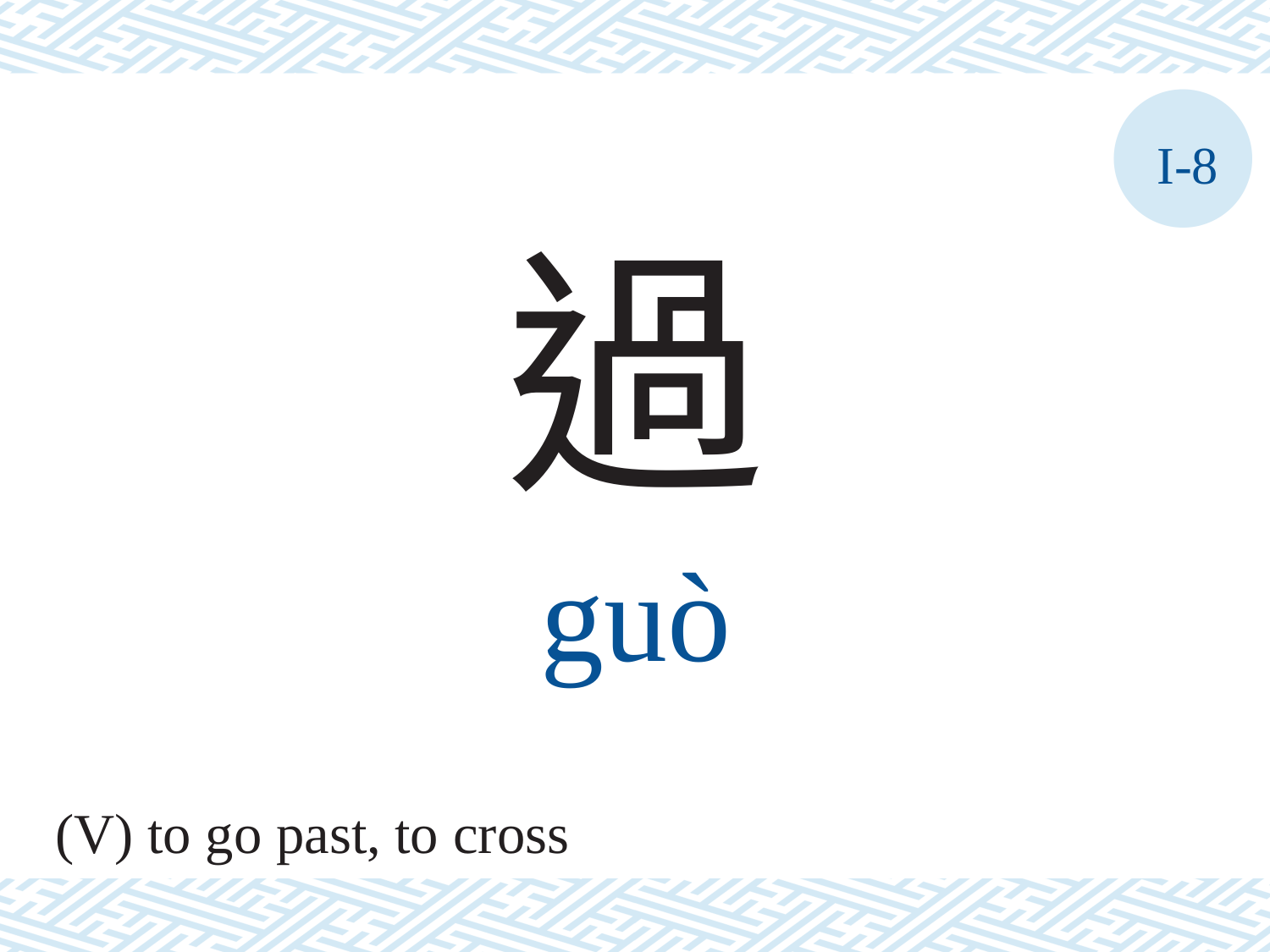

I-8
過
guò
(V) to go past, to cross